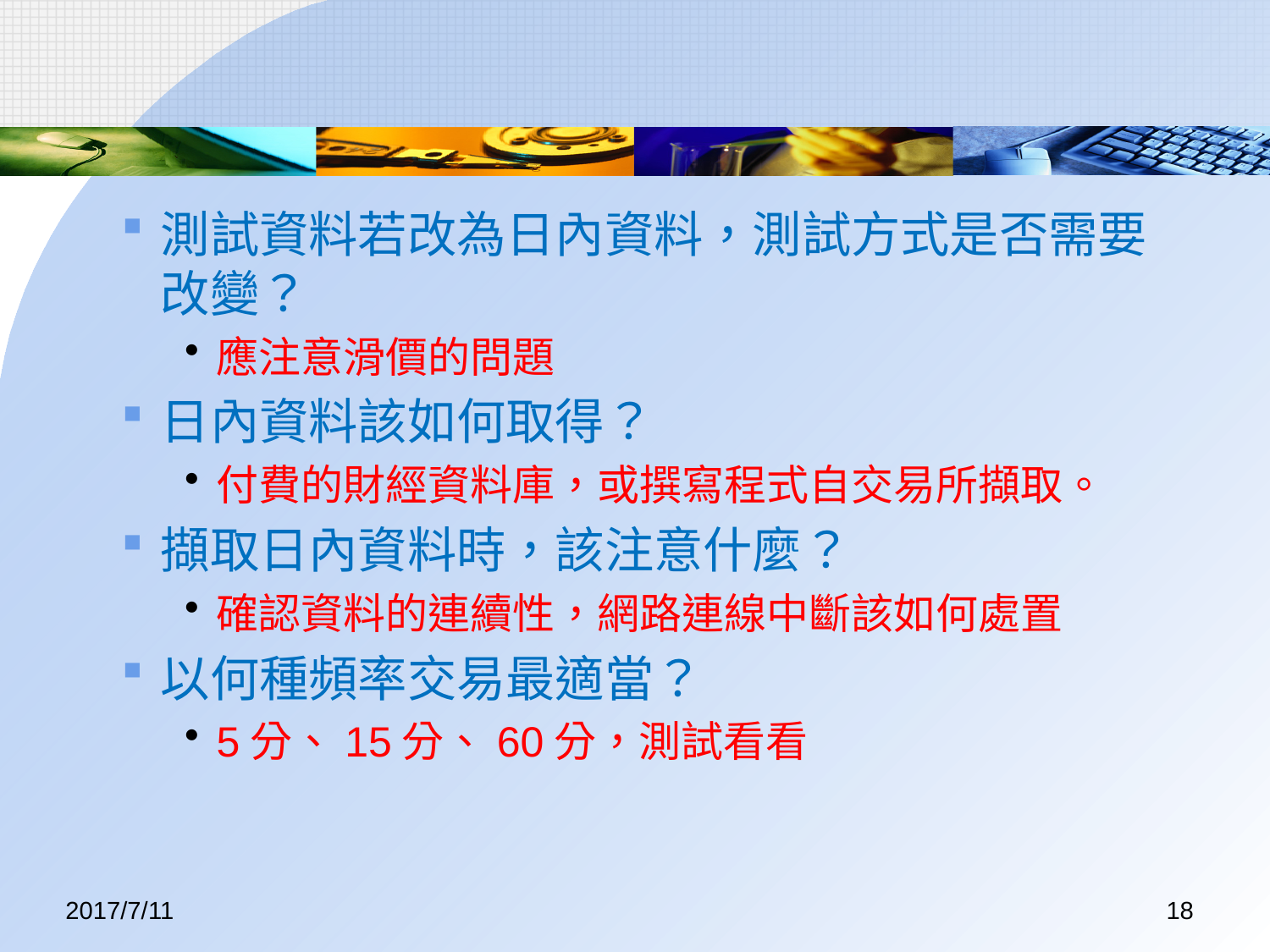

#

測試資料若改為日內資料，測試方式是否需要改變？
應注意滑價的問題
日內資料該如何取得？
付費的財經資料庫，或撰寫程式自交易所擷取。
擷取日內資料時，該注意什麼？
確認資料的連續性，網路連線中斷該如何處置
以何種頻率交易最適當？
5分、15分、60分，測試看看

2017/7/11
18